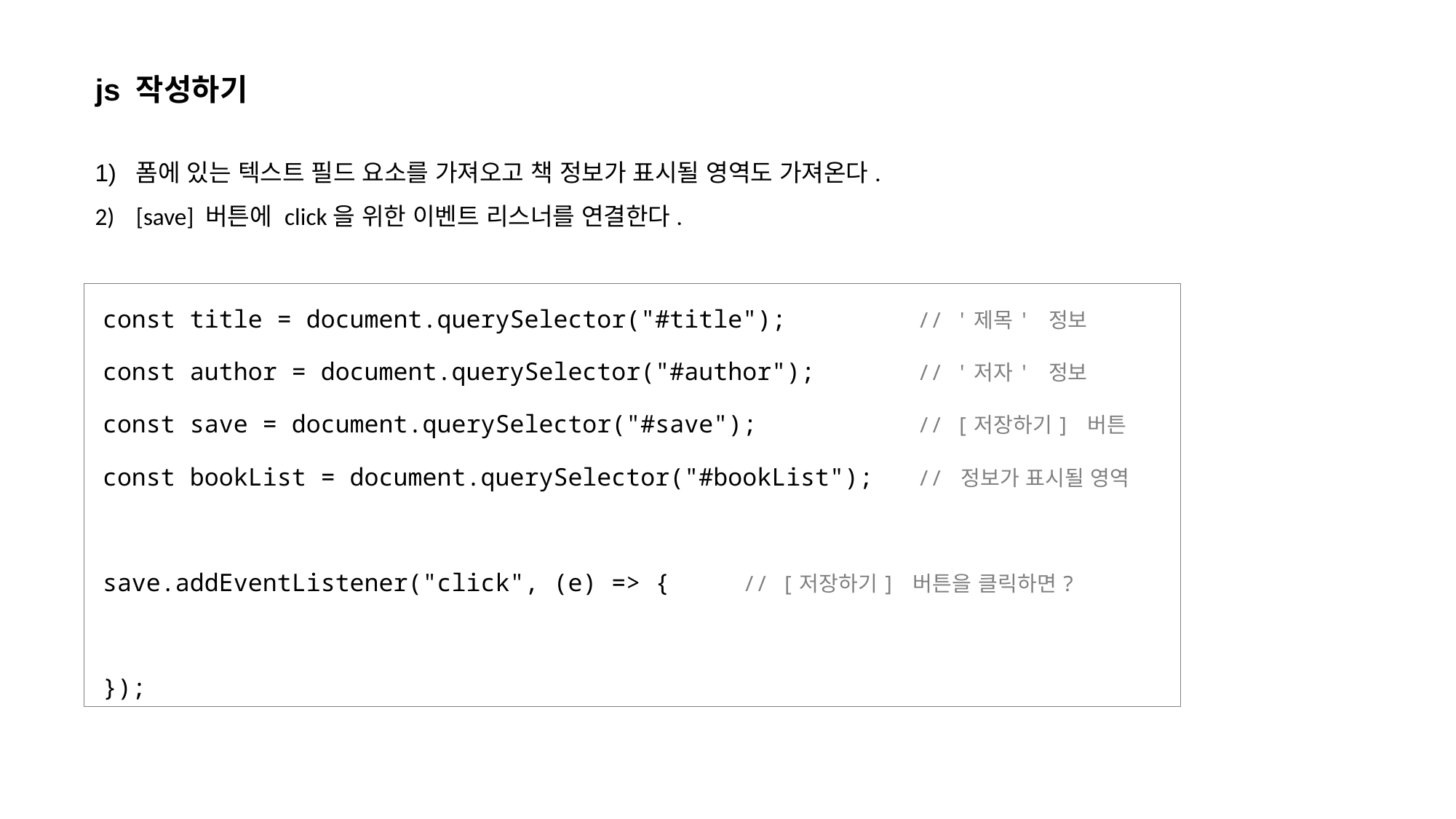

js 작성하기
폼에 있는 텍스트 필드 요소를 가져오고 책 정보가 표시될 영역도 가져온다.
[save] 버튼에 click을 위한 이벤트 리스너를 연결한다.
const title = document.querySelector("#title");         // '제목' 정보
const author = document.querySelector("#author");       // '저자' 정보
const save = document.querySelector("#save");           // [저장하기] 버튼
const bookList = document.querySelector("#bookList");   // 정보가 표시될 영역

save.addEventListener("click", (e) => {     // [저장하기] 버튼을 클릭하면?

});